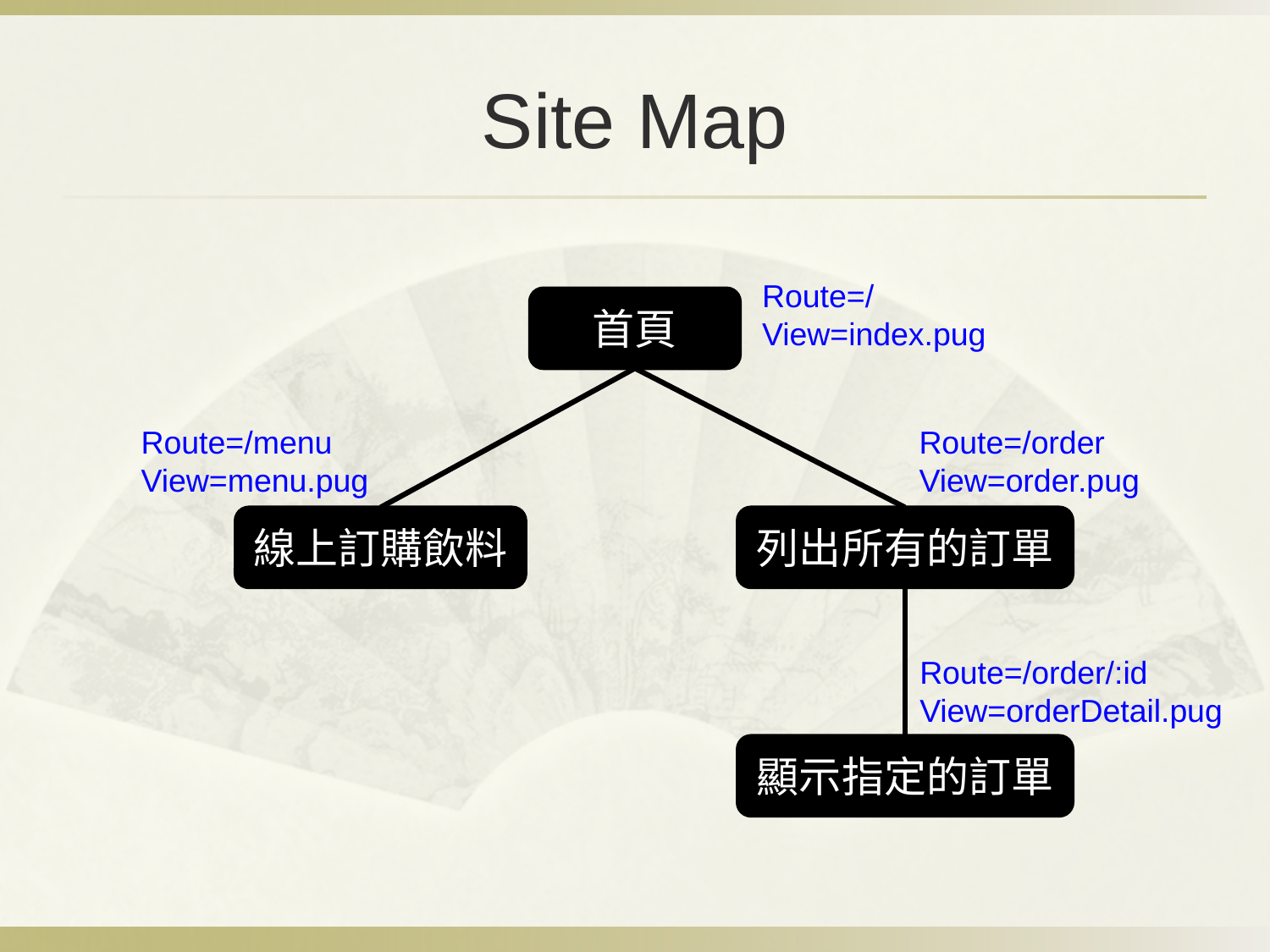

# Site Map
Route=/
View=index.pug
首頁
Route=/menu
View=menu.pug
Route=/order
View=order.pug
線上訂購飲料
列出所有的訂單
Route=/order/:id
View=orderDetail.pug
顯示指定的訂單